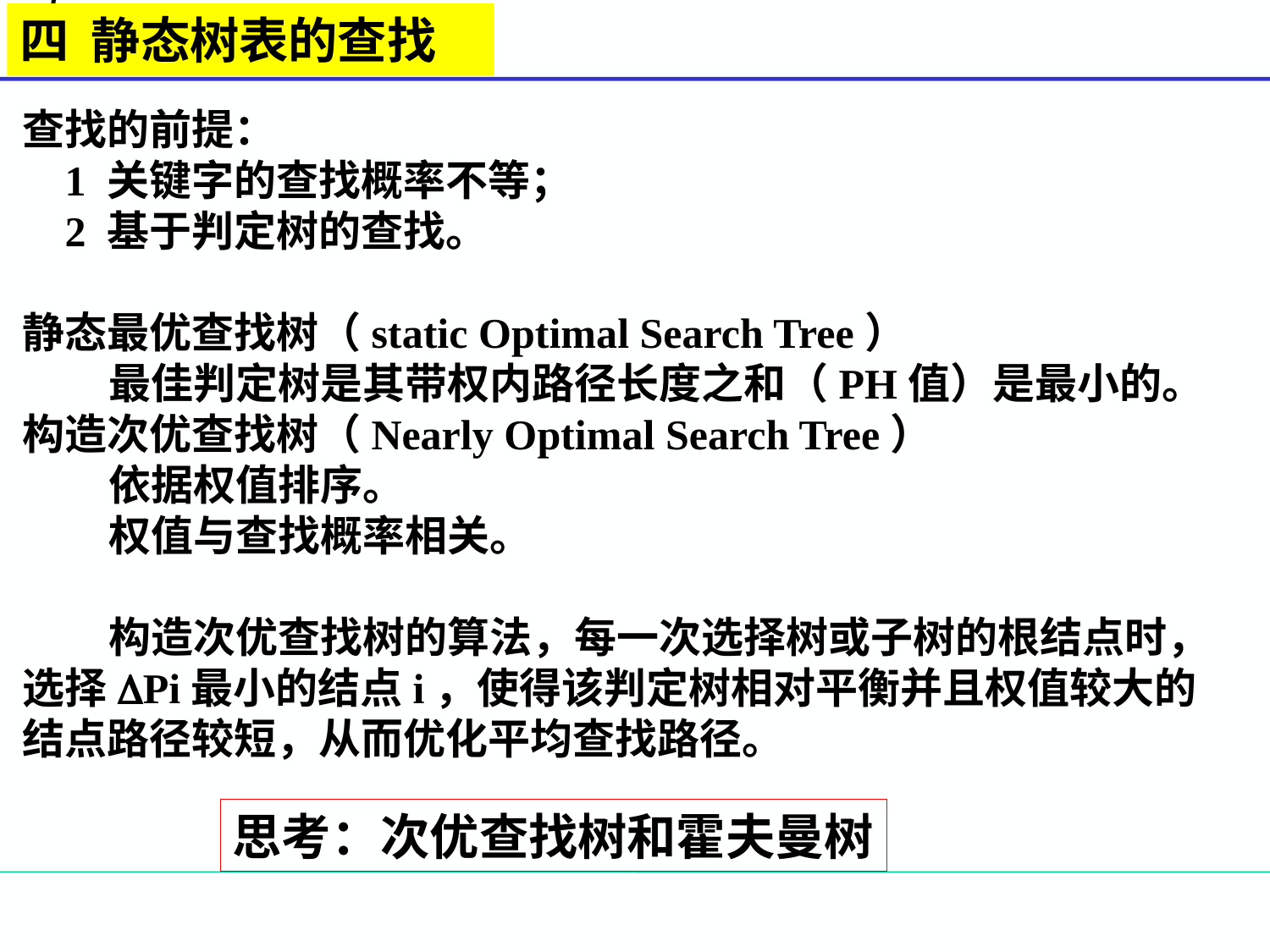

四  静态树表的查找
查找的前提：
    1 关键字的查找概率不等；
    2 基于判定树的查找。

静态最优查找树（static Optimal Search Tree）
        最佳判定树是其带权内路径长度之和（PH值）是最小的。
构造次优查找树（Nearly Optimal Search Tree）
        依据权值排序。
        权值与查找概率相关。

        构造次优查找树的算法，每一次选择树或子树的根结点时，选择ΔPi最小的结点i，使得该判定树相对平衡并且权值较大的结点路径较短，从而优化平均查找路径。
思考：次优查找树和霍夫曼树